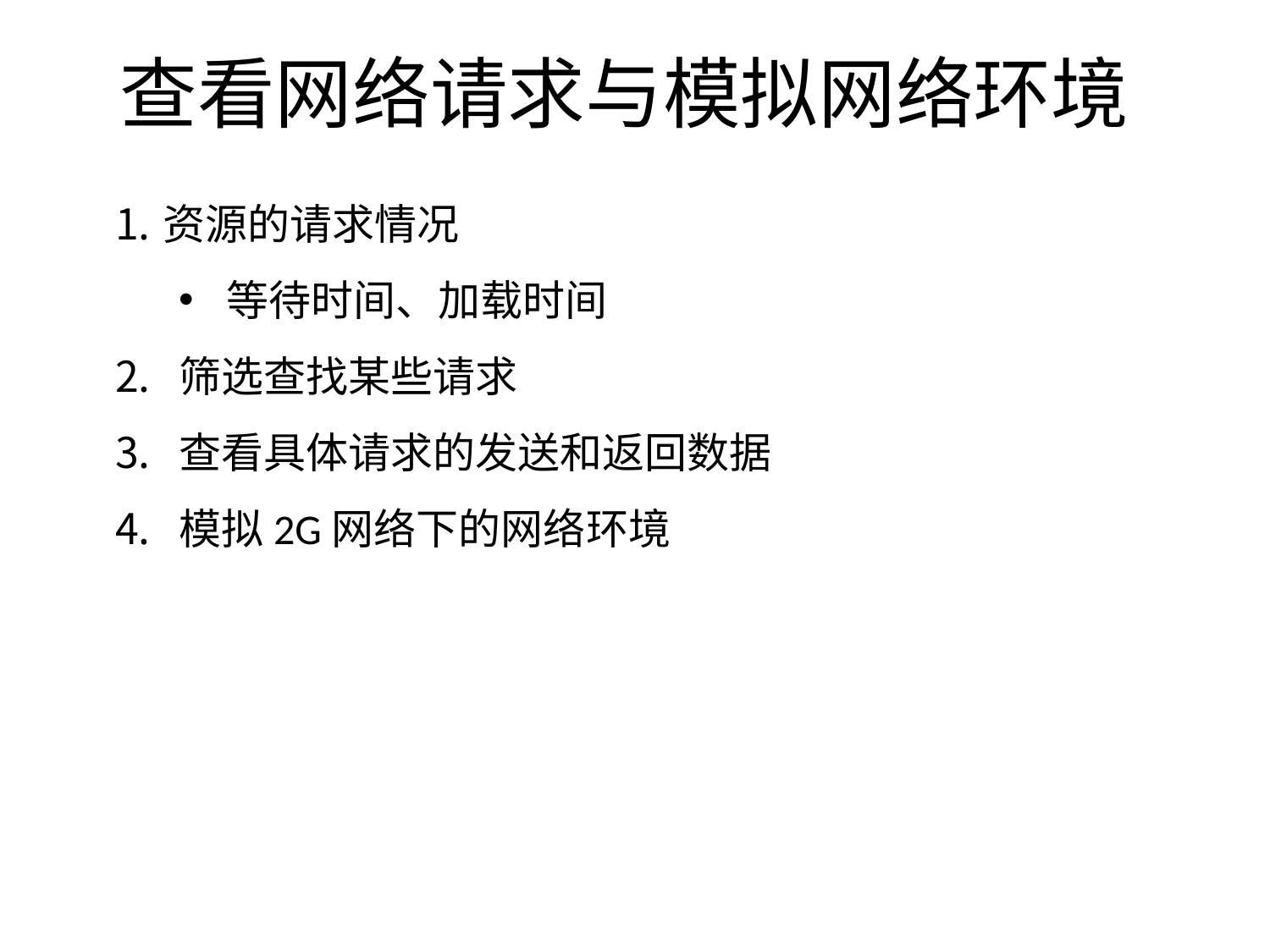

# 查看网络请求与模拟网络环境
资源的请求情况
等待时间、加载时间
筛选查找某些请求
查看具体请求的发送和返回数据
模拟2G网络下的网络环境